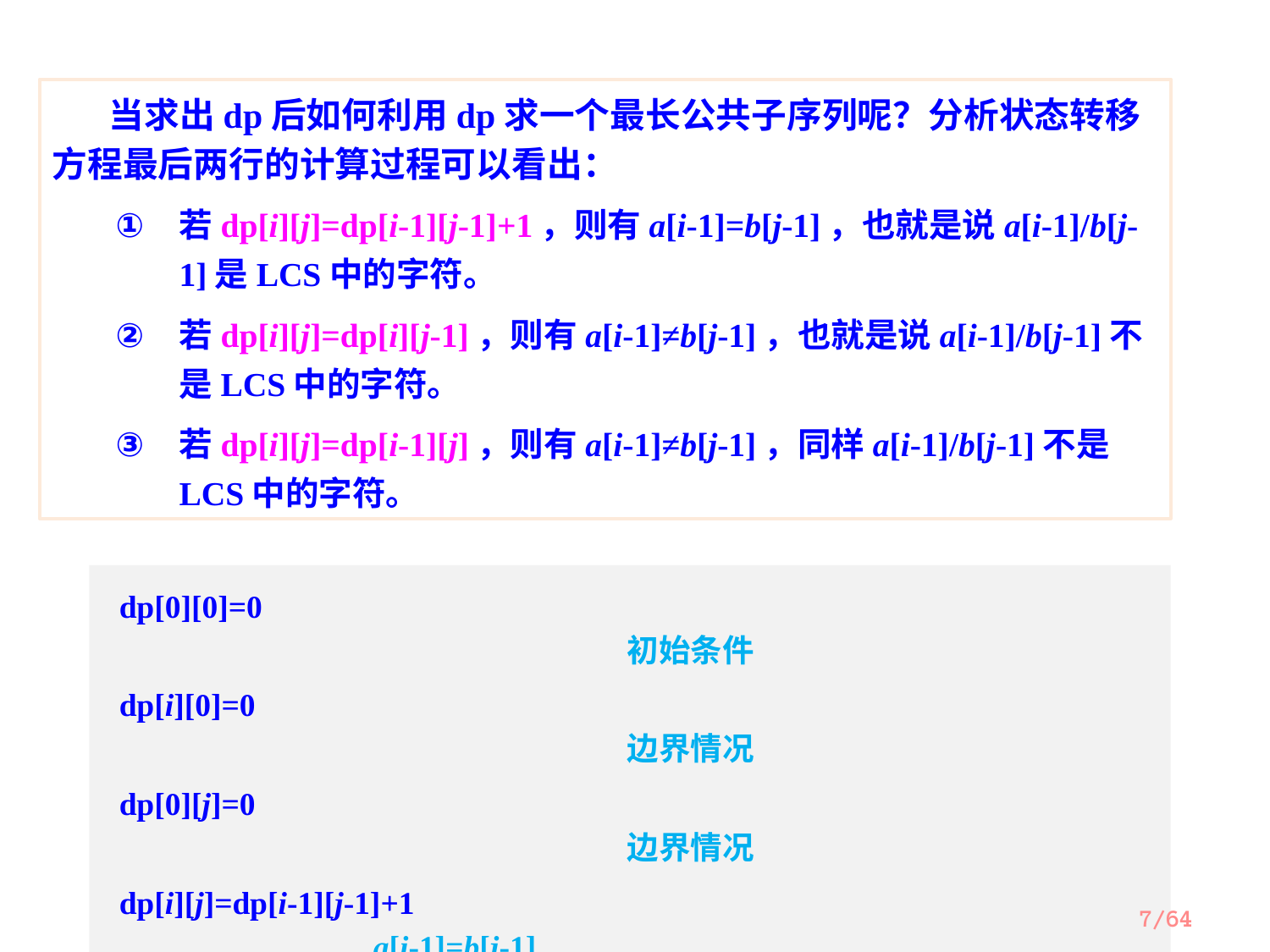

当求出dp后如何利用dp求一个最长公共子序列呢？分析状态转移方程最后两行的计算过程可以看出：
若dp[i][j]=dp[i-1][j-1]+1，则有a[i-1]=b[j-1]，也就是说a[i-1]/b[j-1]是LCS中的字符。
若dp[i][j]=dp[i][j-1]，则有a[i-1]≠b[j-1]，也就是说a[i-1]/b[j-1]不是LCS中的字符。
若dp[i][j]=dp[i-1][j]，则有a[i-1]≠b[j-1]，同样a[i-1]/b[j-1]不是LCS中的字符。
dp[0][0]=0											初始条件
dp[i][0]=0											边界情况
dp[0][j]=0											边界情况
dp[i][j]=dp[i-1][j-1]+1								a[i-1]=b[j-1]
dp[i][j]=max{dp[i][j-1]，dp[i-1][j]}				a[i-1]≠b[j-1]
7/64